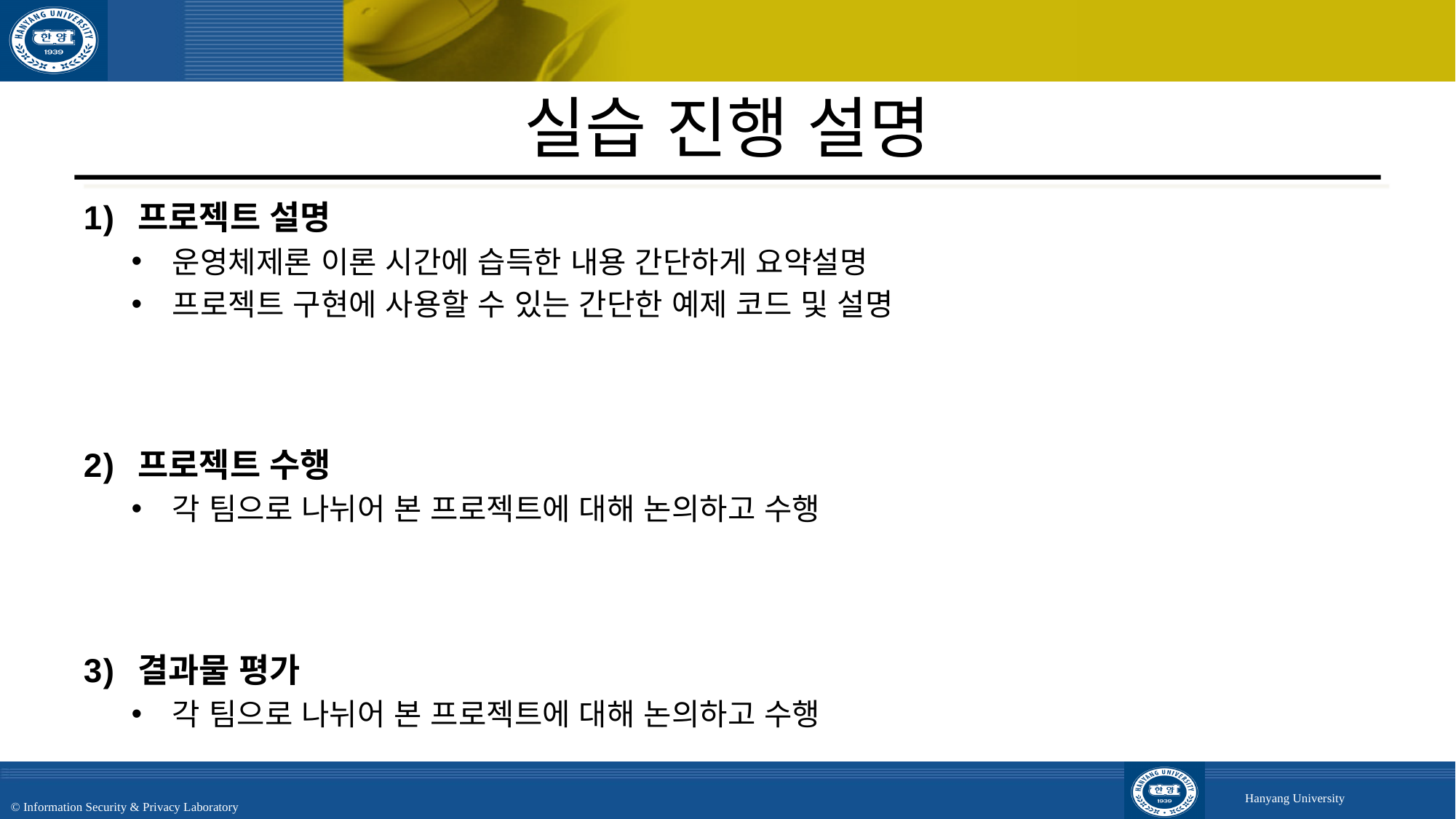

# 실습 진행 설명
프로젝트 설명
운영체제론 이론 시간에 습득한 내용 간단하게 요약설명
프로젝트 구현에 사용할 수 있는 간단한 예제 코드 및 설명

프로젝트 수행
각 팀으로 나뉘어 본 프로젝트에 대해 논의하고 수행

결과물 평가
각 팀으로 나뉘어 본 프로젝트에 대해 논의하고 수행